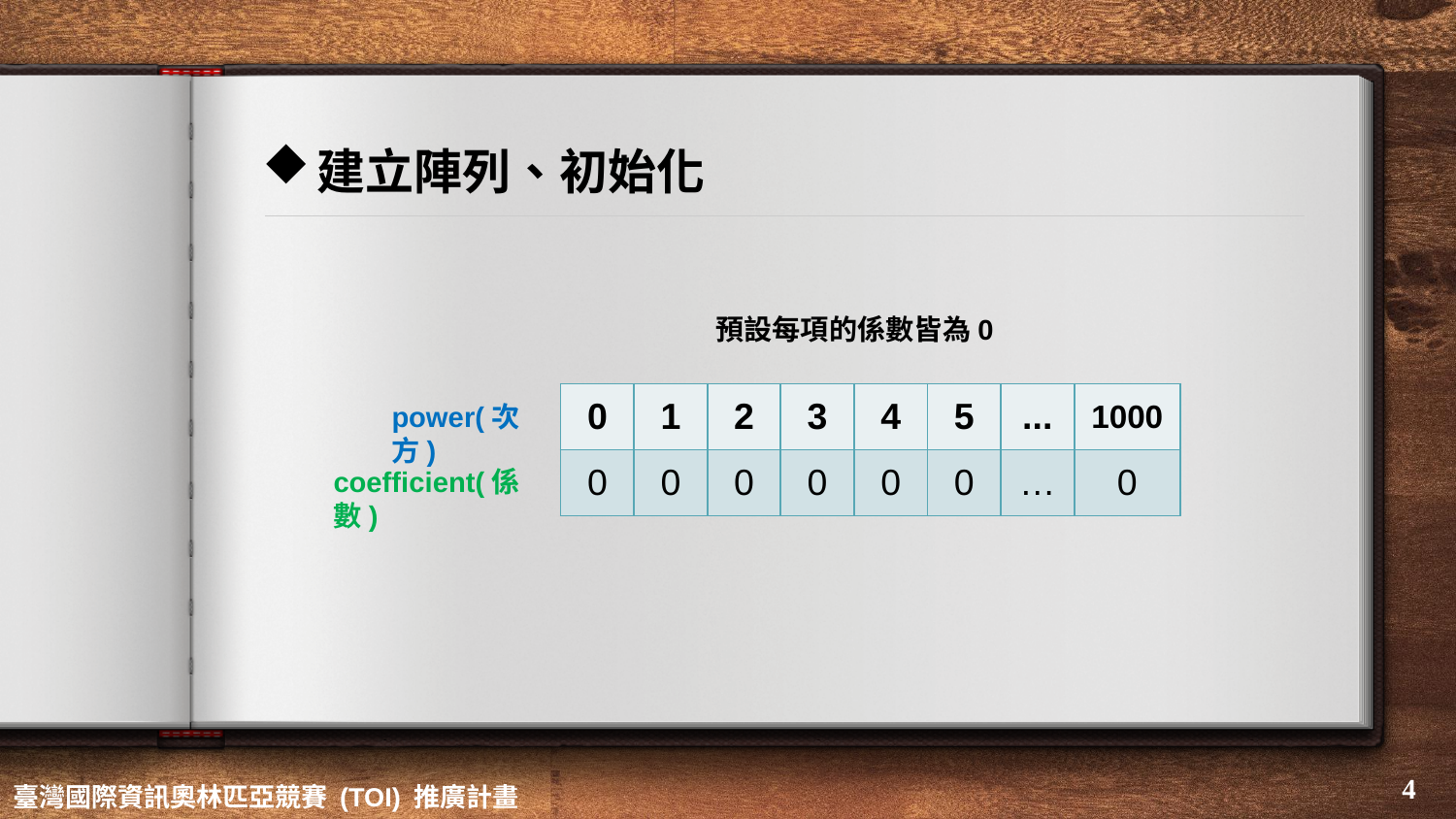

# 建立陣列、初始化
預設每項的係數皆為0
| 0 | 1 | 2 | 3 | 4 | 5 | ... | 1000 |
| --- | --- | --- | --- | --- | --- | --- | --- |
| 0 | 0 | 0 | 0 | 0 | 0 | … | 0 |
power(次方)
coefficient(係數)
4